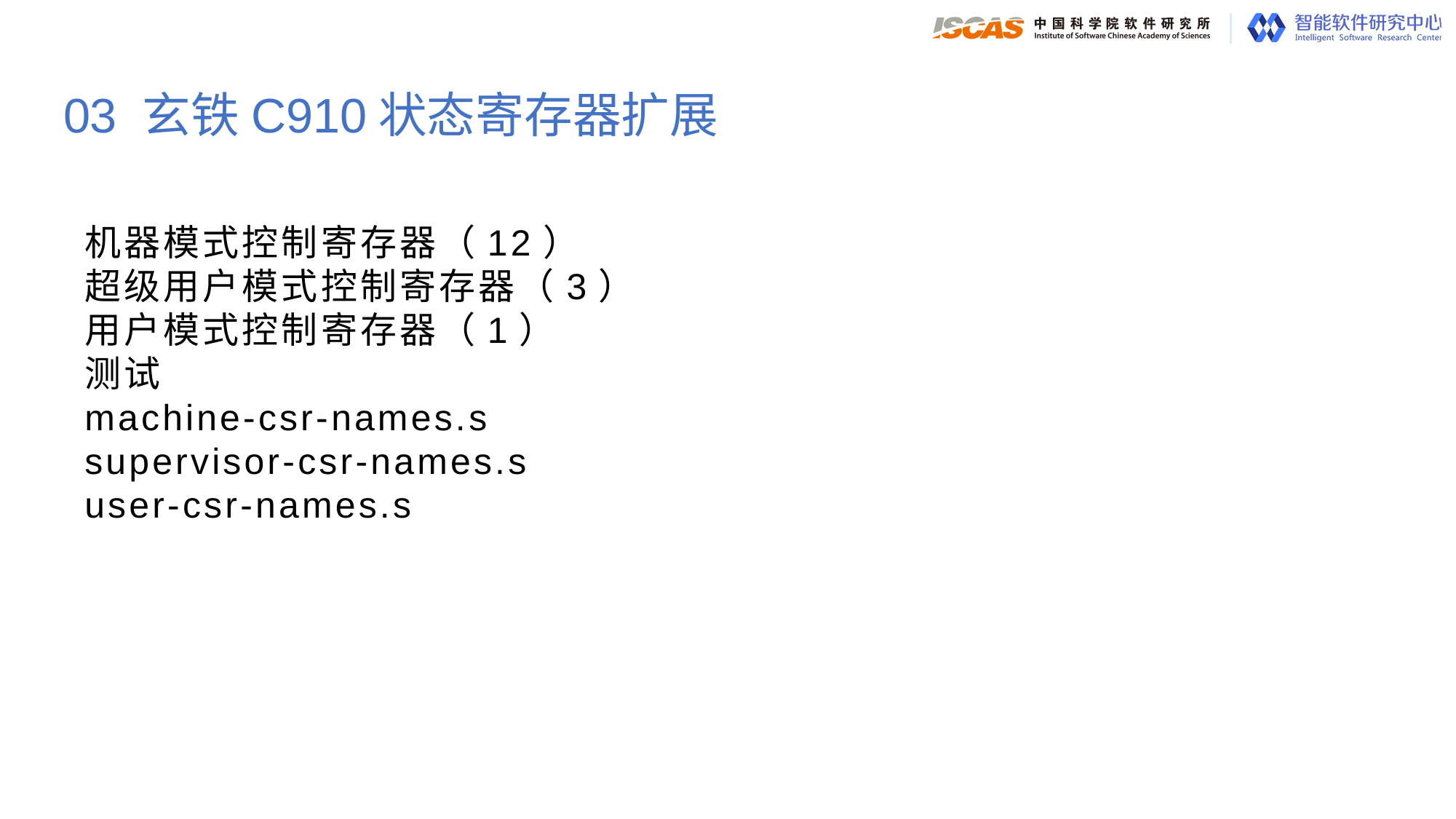

03 玄铁C910状态寄存器扩展
机器模式控制寄存器（12）
超级用户模式控制寄存器（3）
用户模式控制寄存器（1）
测试
machine-csr-names.s
supervisor-csr-names.s
user-csr-names.s